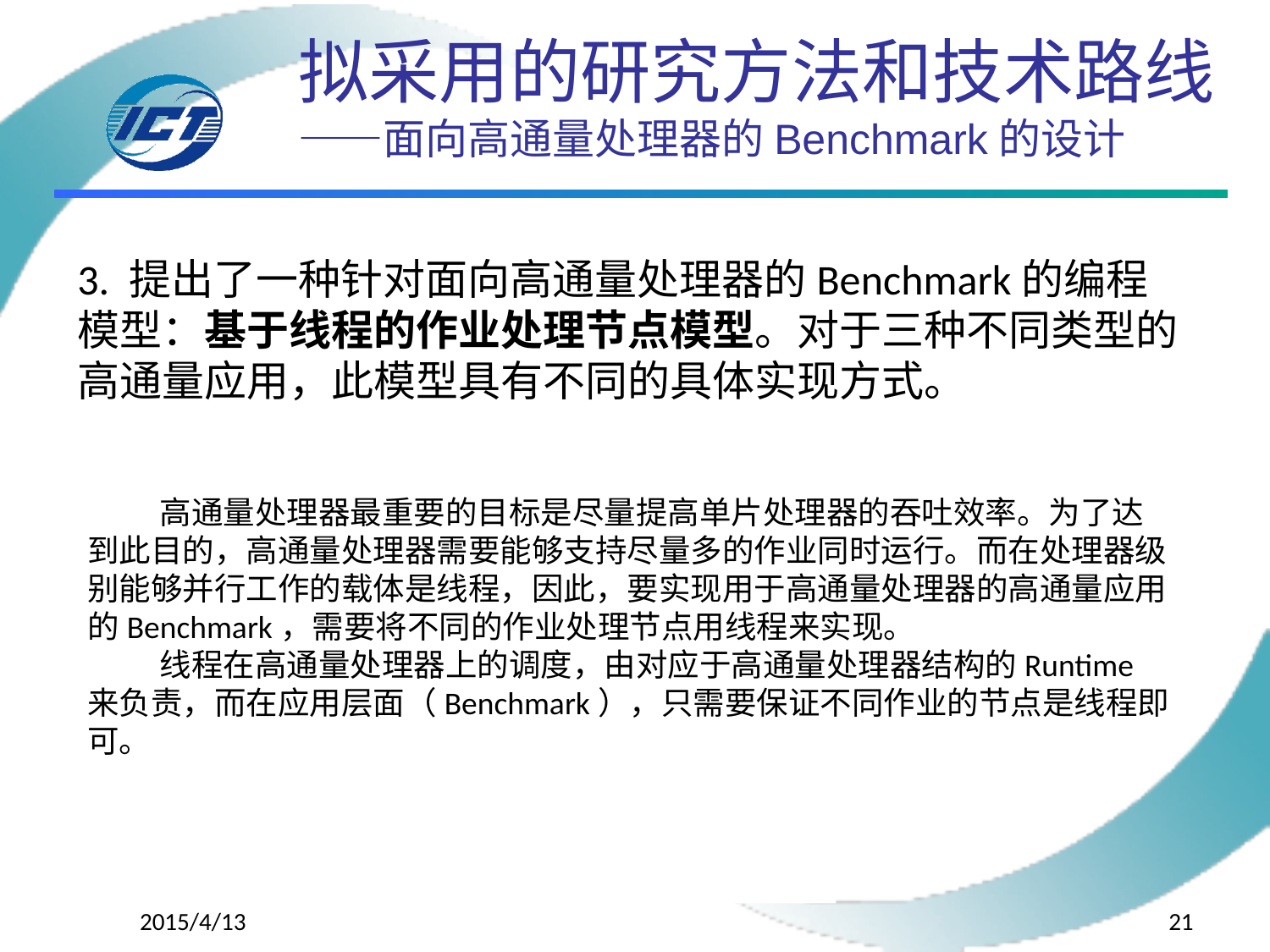

# 拟采用的研究方法和技术路线——面向高通量处理器的Benchmark的设计
3. 提出了一种针对面向高通量处理器的Benchmark的编程模型：基于线程的作业处理节点模型。对于三种不同类型的高通量应用，此模型具有不同的具体实现方式。
         高通量处理器最重要的目标是尽量提高单片处理器的吞吐效率。为了达到此目的，高通量处理器需要能够支持尽量多的作业同时运行。而在处理器级别能够并行工作的载体是线程，因此，要实现用于高通量处理器的高通量应用的Benchmark，需要将不同的作业处理节点用线程来实现。
         线程在高通量处理器上的调度，由对应于高通量处理器结构的Runtime来负责，而在应用层面（Benchmark），只需要保证不同作业的节点是线程即可。
2015/4/13
21